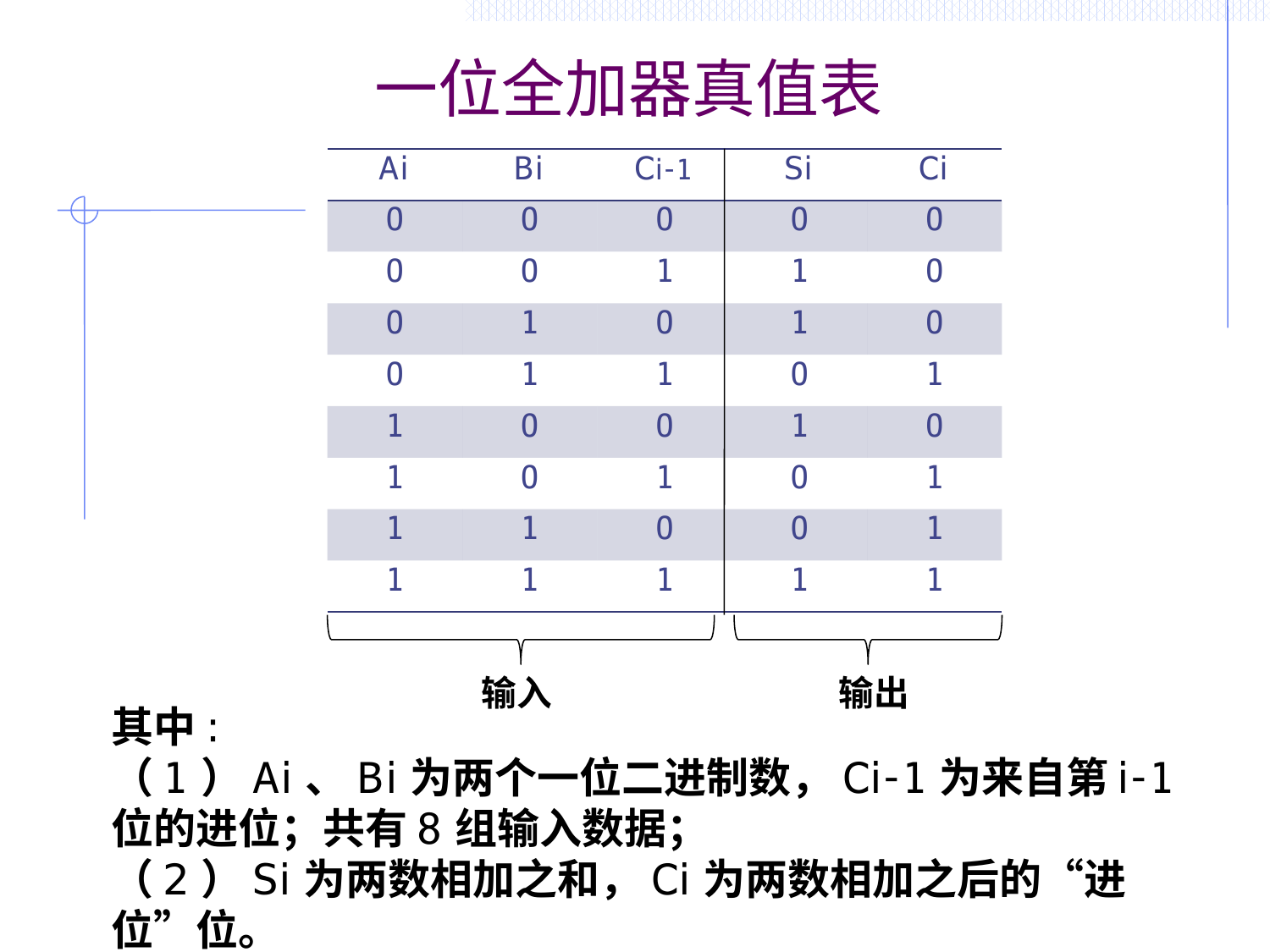

# 一位全加器真值表
| Ai | Bi | Ci-1 | Si | Ci |
| --- | --- | --- | --- | --- |
| 0 | 0 | 0 | 0 | 0 |
| 0 | 0 | 1 | 1 | 0 |
| 0 | 1 | 0 | 1 | 0 |
| 0 | 1 | 1 | 0 | 1 |
| 1 | 0 | 0 | 1 | 0 |
| 1 | 0 | 1 | 0 | 1 |
| 1 | 1 | 0 | 0 | 1 |
| 1 | 1 | 1 | 1 | 1 |

输入

输出
其中:
（1）Ai、Bi为两个一位二进制数，Ci-1为来自第i-1位的进位；共有8组输入数据；
（2）Si为两数相加之和，Ci为两数相加之后的“进位”位。